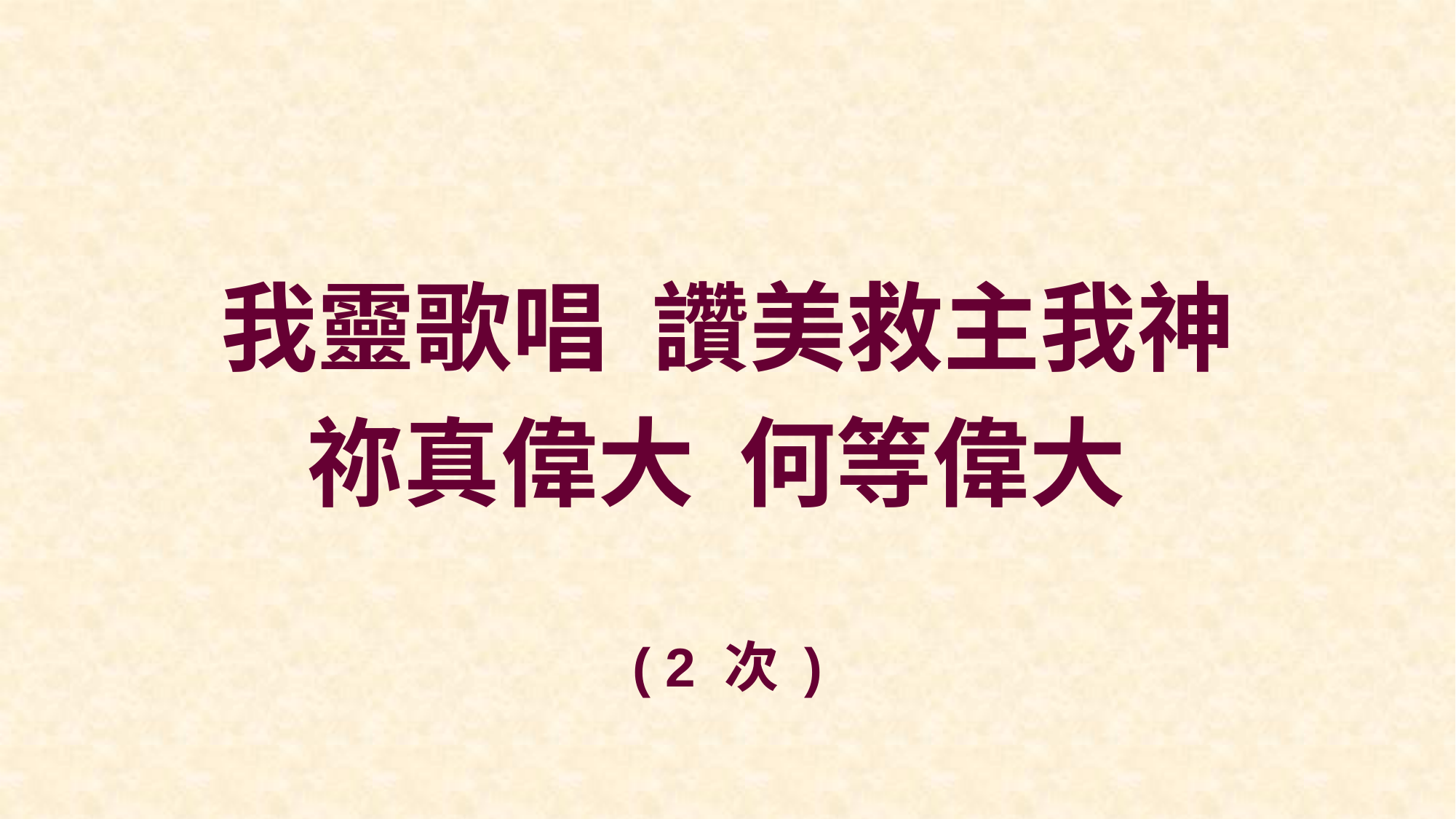

我靈歌唱  讚美救主我神
祢真偉大  何等偉大
( 2 次 )